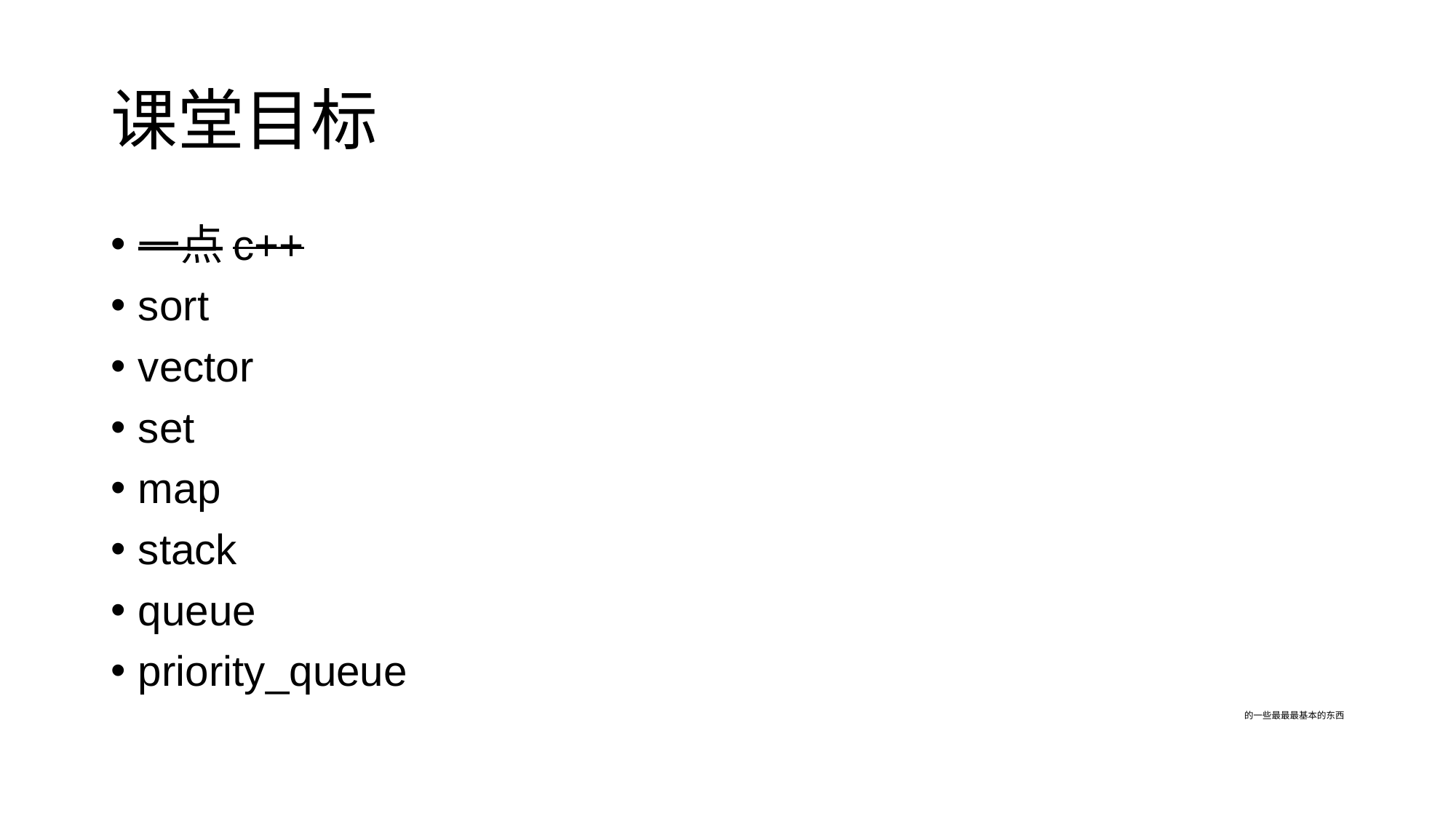

# 课堂目标
一点c++
sort
vector
set
map
stack
queue
priority_queue
的一些最最最基本的东西